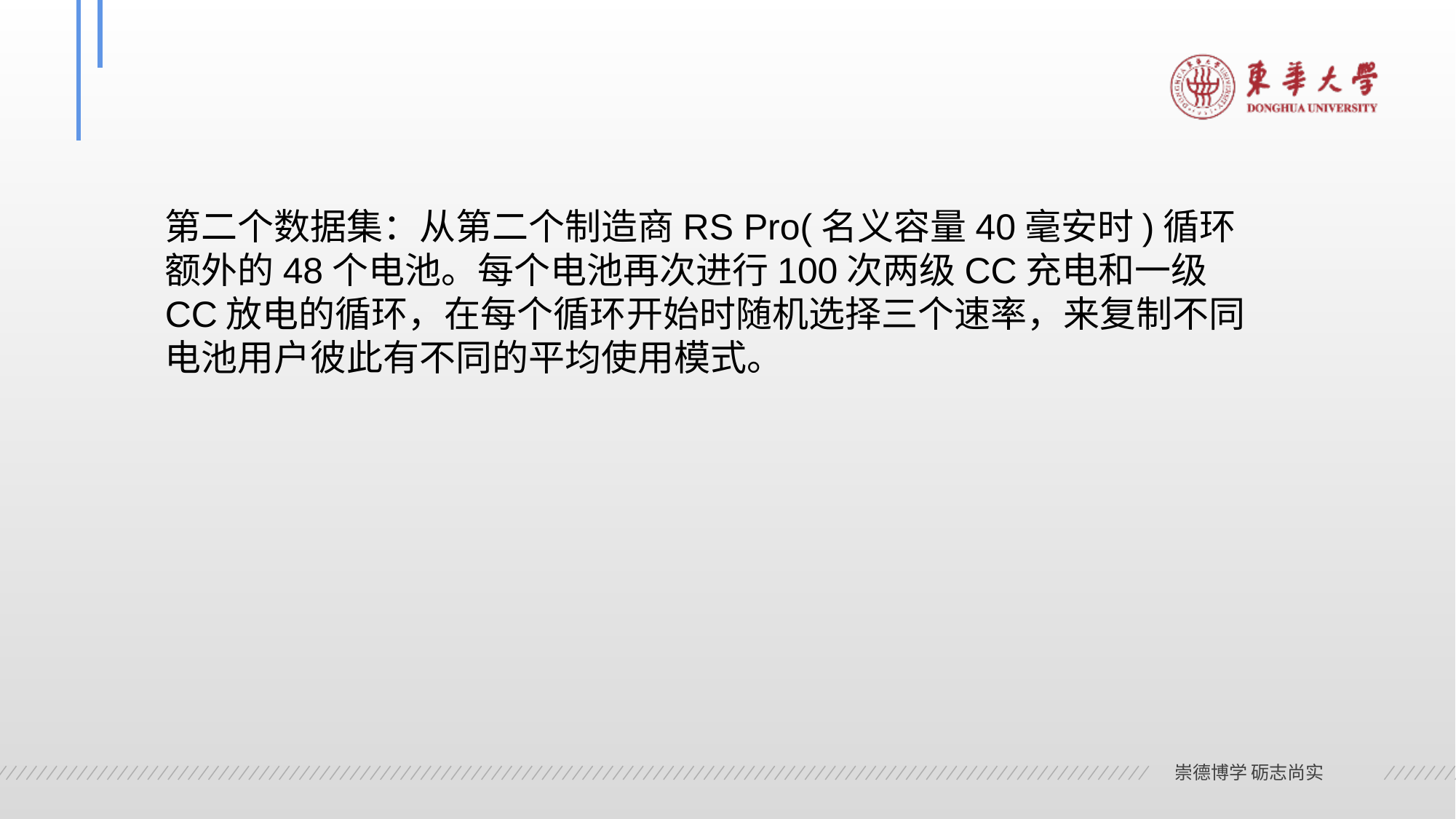

第二个数据集：从第二个制造商RS Pro(名义容量40毫安时)循环额外的48个电池。每个电池再次进行100次两级CC充电和一级CC放电的循环，在每个循环开始时随机选择三个速率，来复制不同电池用户彼此有不同的平均使用模式。